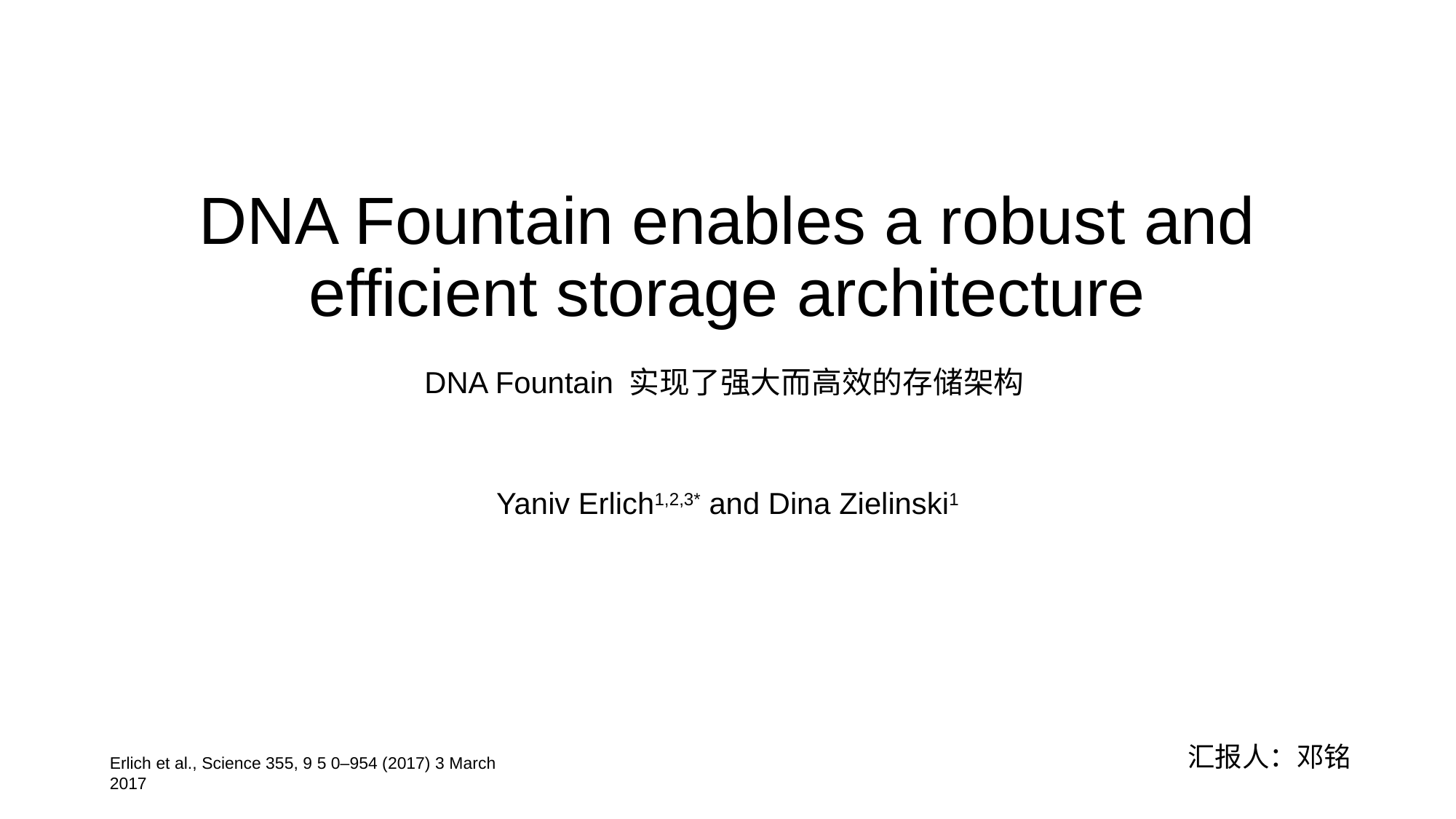

# DNA Fountain enables a robust and efficient storage architecture
DNA Fountain 实现了强大而高效的存储架构
Yaniv Erlich1,2,3* and Dina Zielinski1
汇报人：邓铭
Erlich et al., Science 355, 9 5 0–954 (2017) 3 March 2017